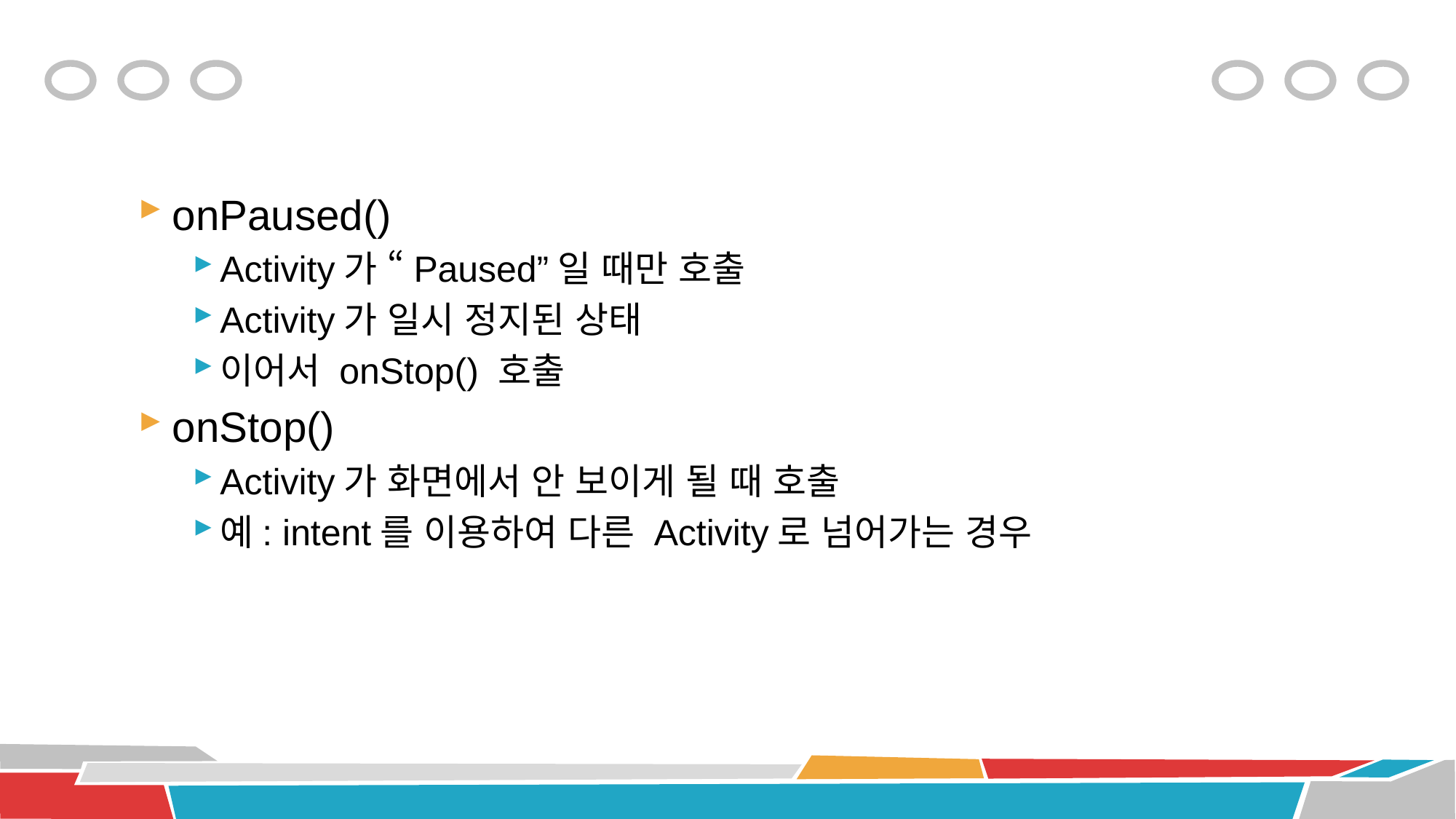

#
onPaused()
Activity가 “Paused”일 때만 호출
Activity가 일시 정지된 상태
이어서 onStop() 호출
onStop()
Activity가 화면에서 안 보이게 될 때 호출
예: intent를 이용하여 다른 Activity로 넘어가는 경우